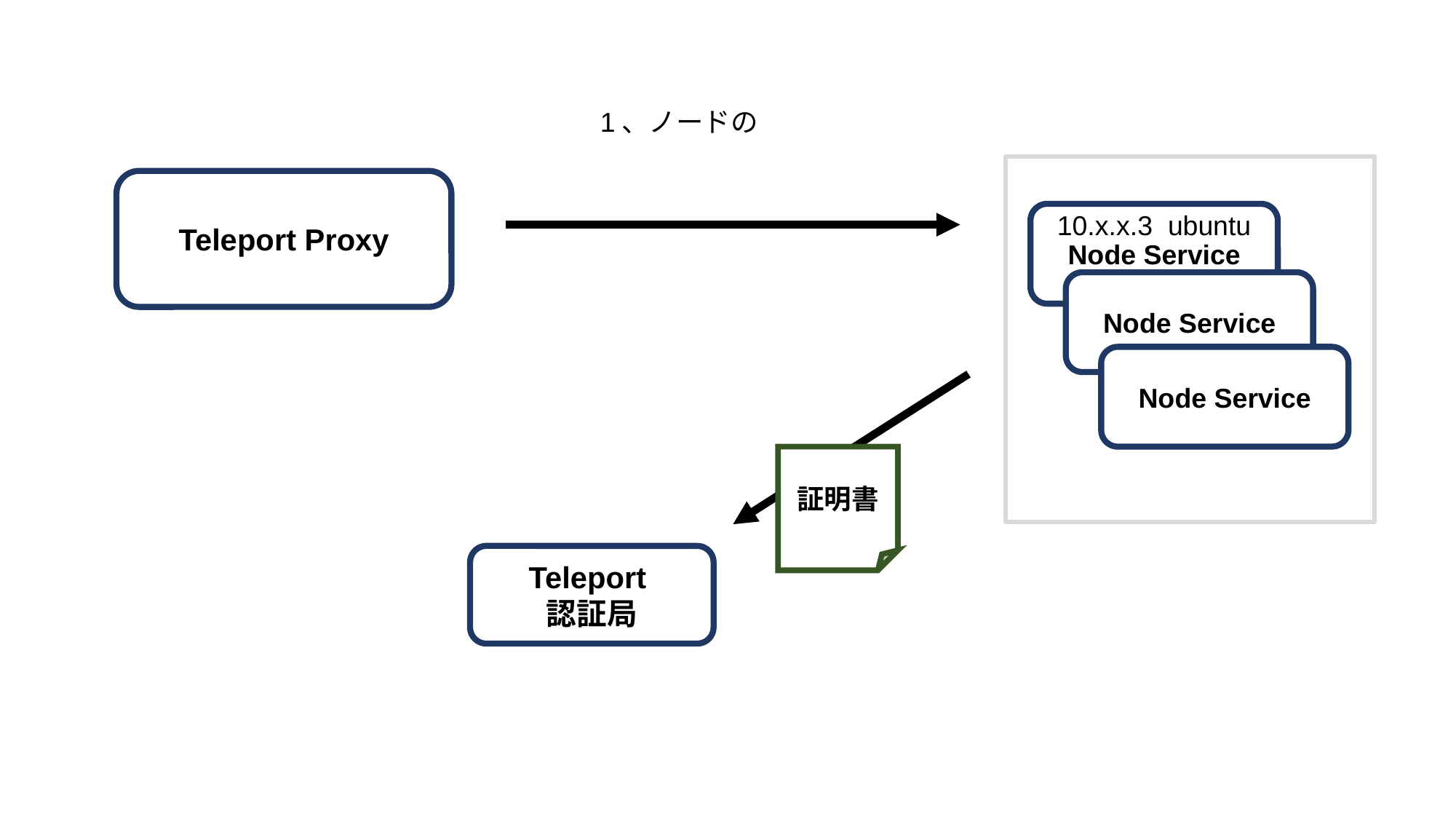

1、ノードの

Teleport Proxy
10.x.x.3  ubuntu
Node Service
Node Service
Node Service
証明書
Teleport
認証局